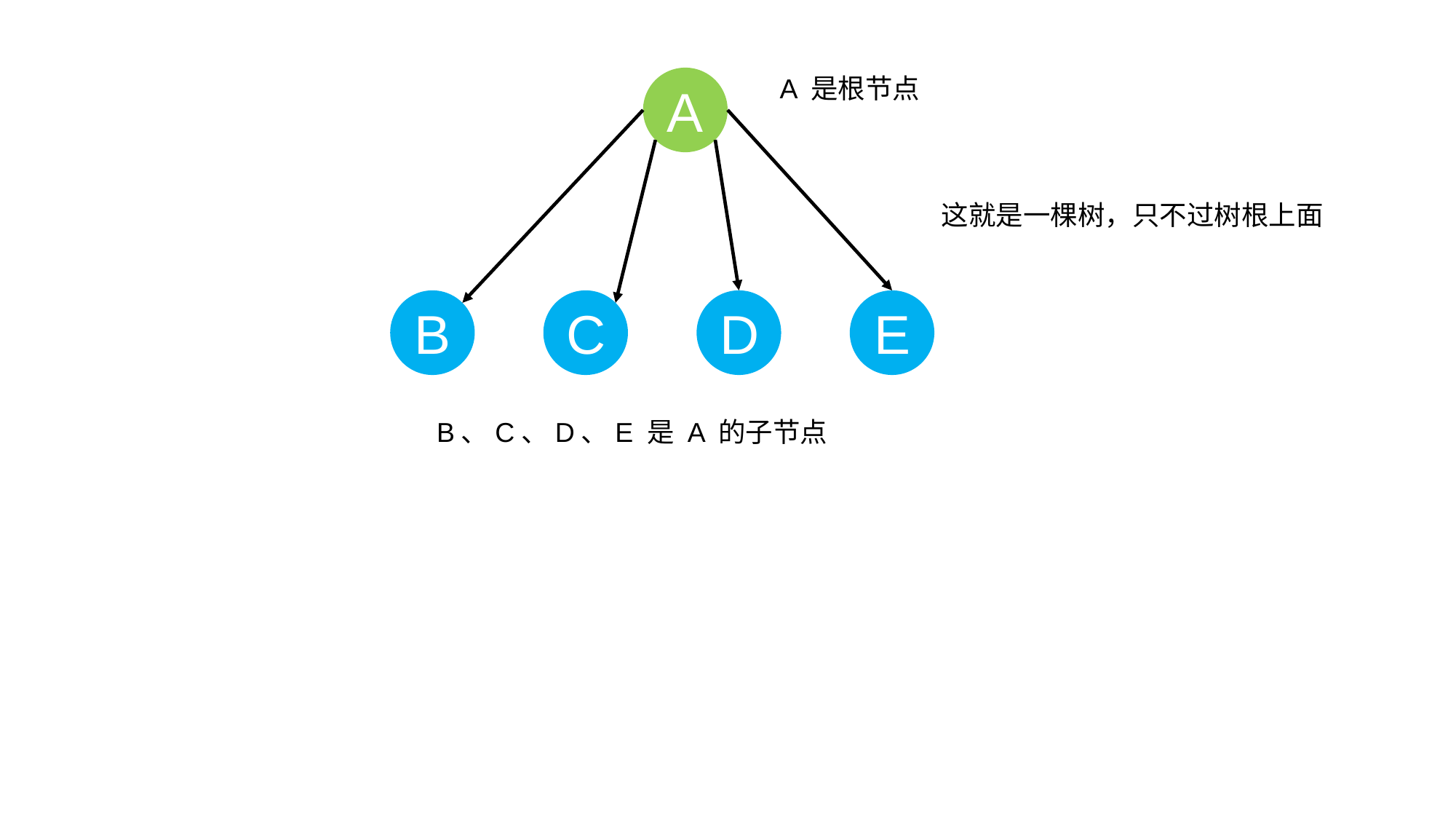

A 是根节点
A
这就是一棵树，只不过树根上面
B
C
D
E
B、C、D、E 是 A 的子节点